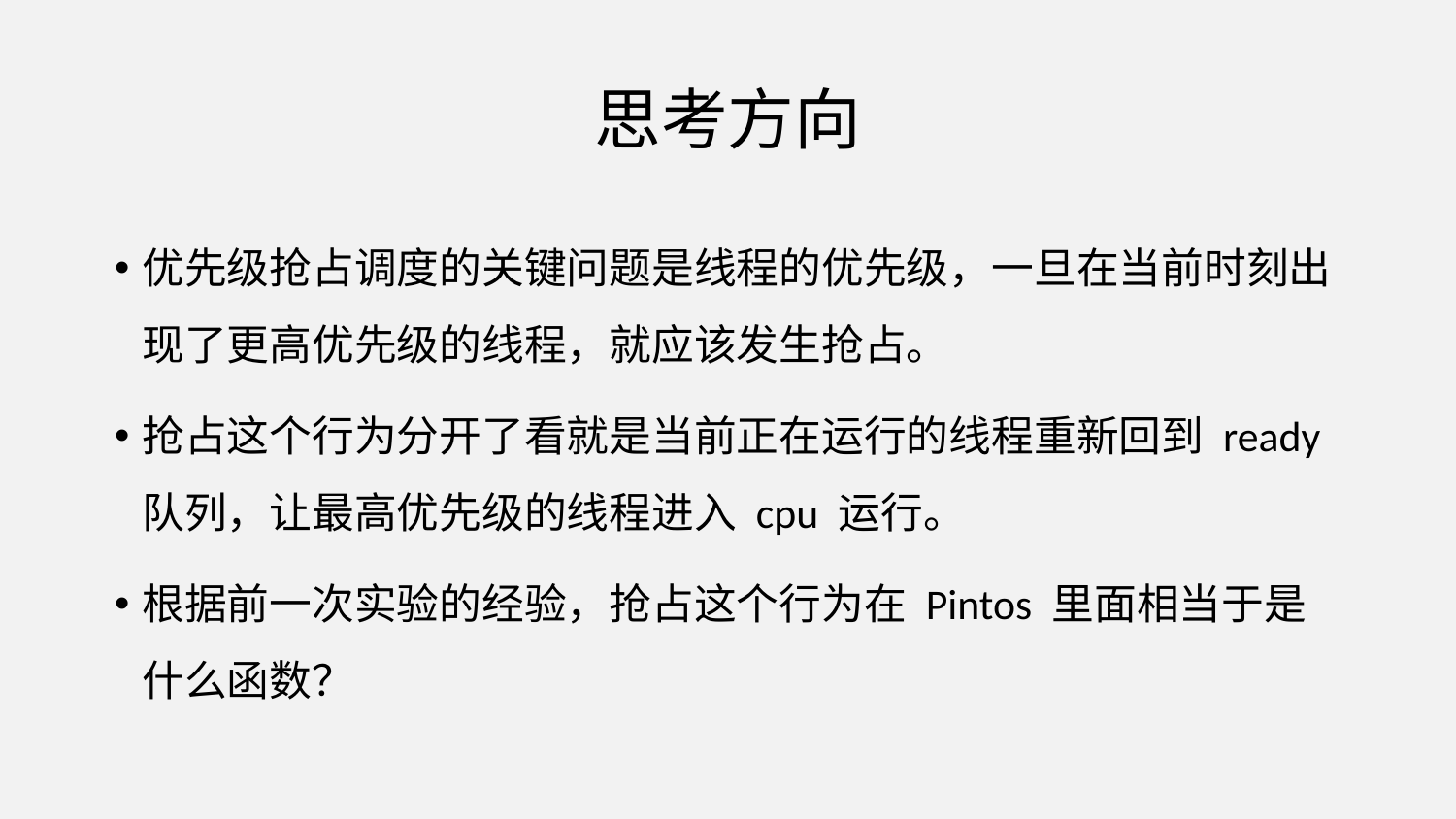

# 思考方向
优先级抢占调度的关键问题是线程的优先级，一旦在当前时刻出现了更高优先级的线程，就应该发生抢占。
抢占这个行为分开了看就是当前正在运行的线程重新回到 ready 队列，让最高优先级的线程进入 cpu 运行。
根据前一次实验的经验，抢占这个行为在 Pintos 里面相当于是什么函数？